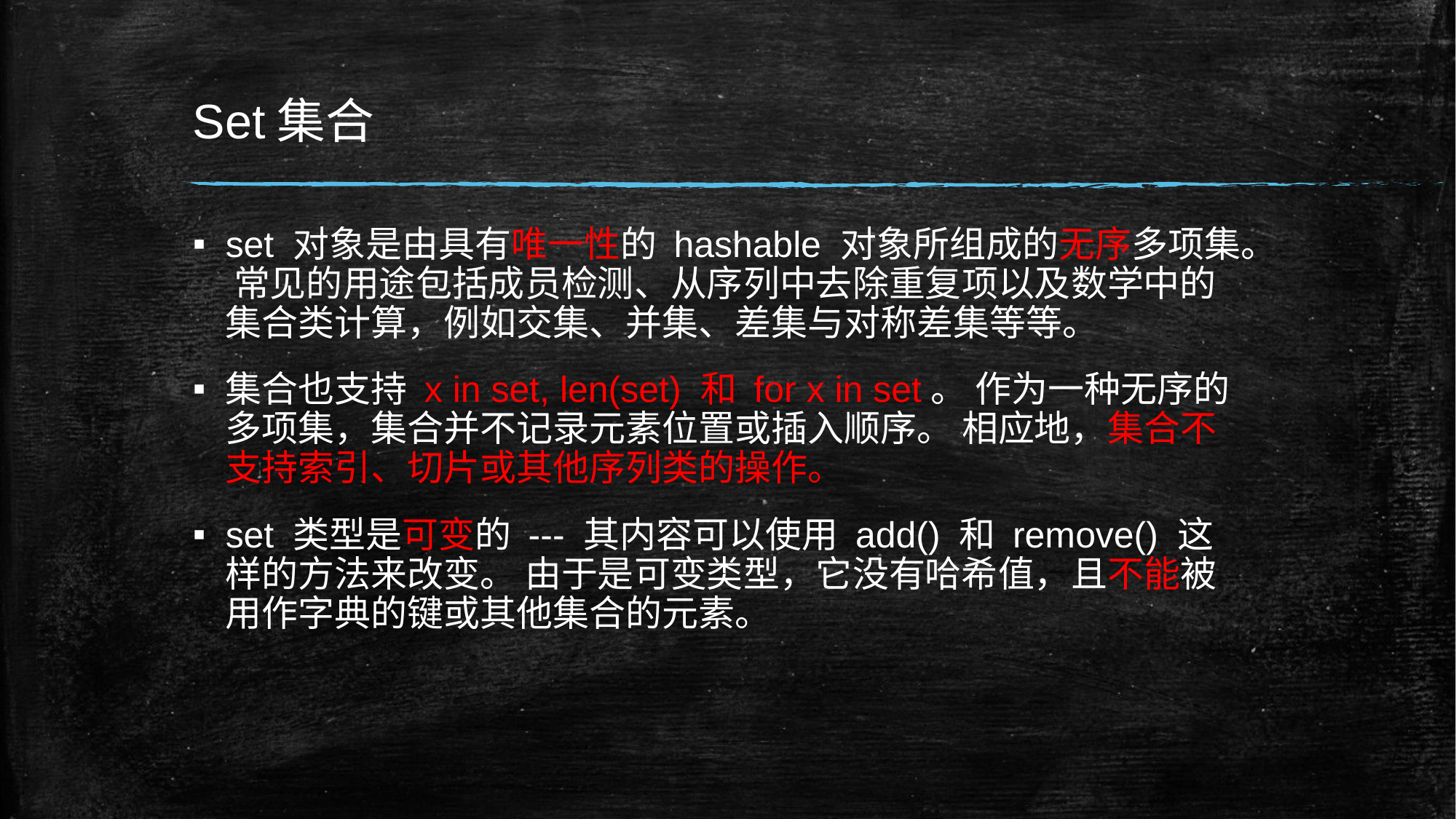

# Set集合
set 对象是由具有唯一性的 hashable 对象所组成的无序多项集。 常见的用途包括成员检测、从序列中去除重复项以及数学中的集合类计算，例如交集、并集、差集与对称差集等等。
集合也支持 x in set, len(set) 和 for x in set。 作为一种无序的多项集，集合并不记录元素位置或插入顺序。 相应地，集合不支持索引、切片或其他序列类的操作。
set 类型是可变的 --- 其内容可以使用 add() 和 remove() 这样的方法来改变。 由于是可变类型，它没有哈希值，且不能被用作字典的键或其他集合的元素。